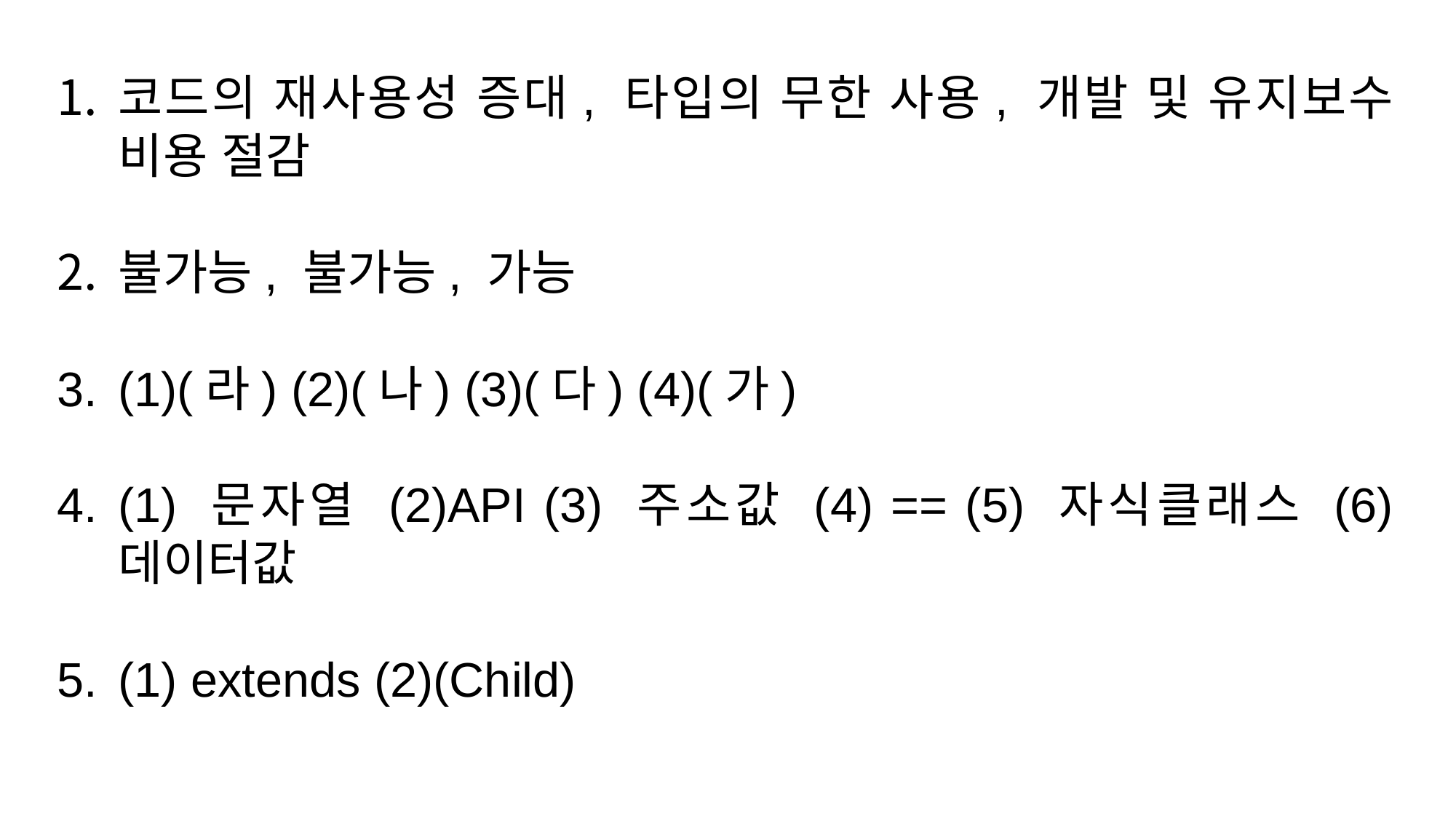

코드의 재사용성 증대, 타입의 무한 사용, 개발 및 유지보수 비용 절감

불가능, 불가능, 가능

(1)(라) (2)(나) (3)(다) (4)(가)

(1) 문자열 (2)API (3) 주소값 (4) == (5) 자식클래스 (6) 데이터값

(1) extends (2)(Child)